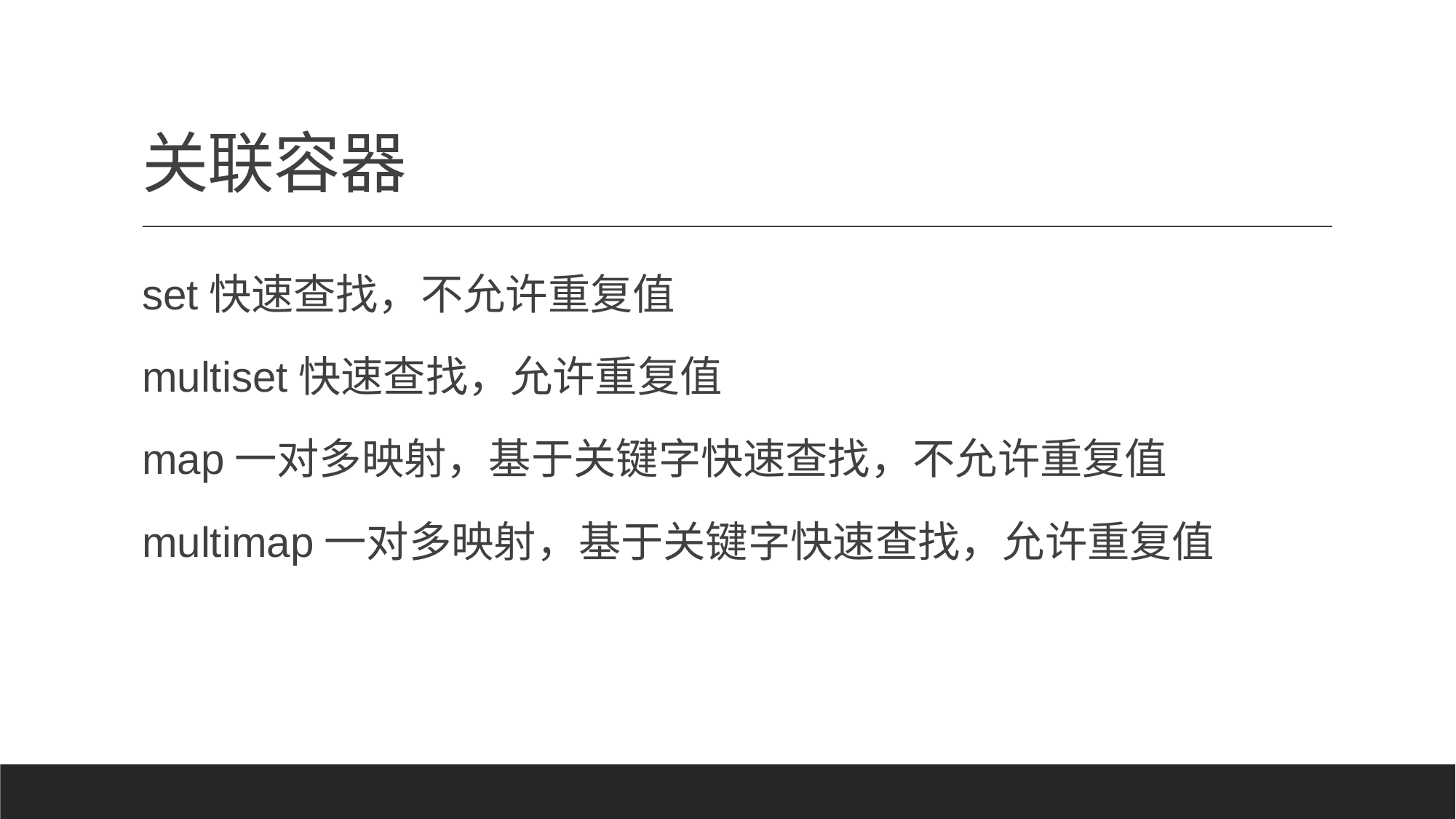

# 关联容器
set快速查找，不允许重复值
multiset快速查找，允许重复值
map一对多映射，基于关键字快速查找，不允许重复值
multimap一对多映射，基于关键字快速查找，允许重复值